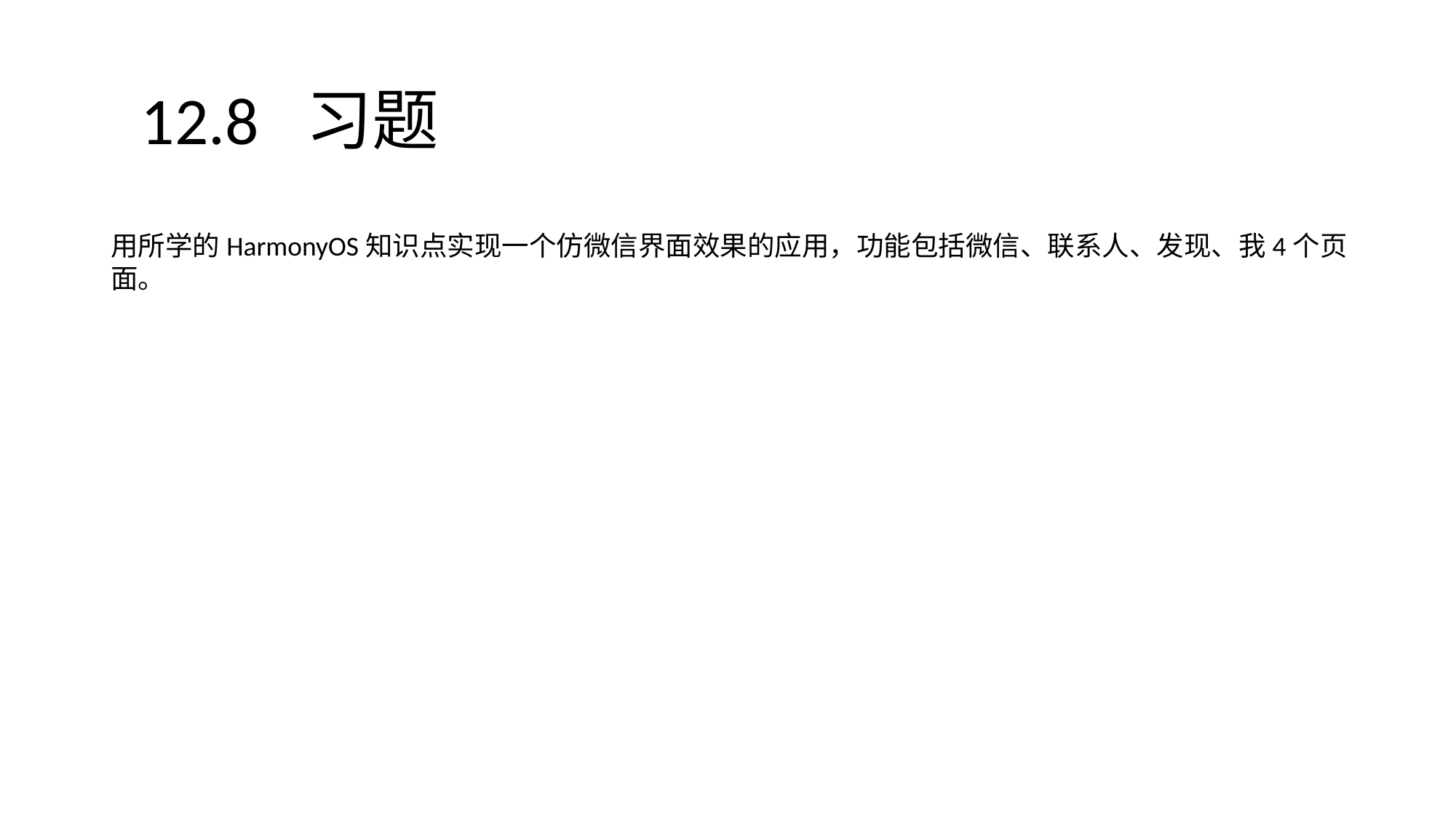

# 12.8  习题
用所学的HarmonyOS知识点实现一个仿微信界面效果的应用，功能包括微信、联系人、发现、我4个页面。